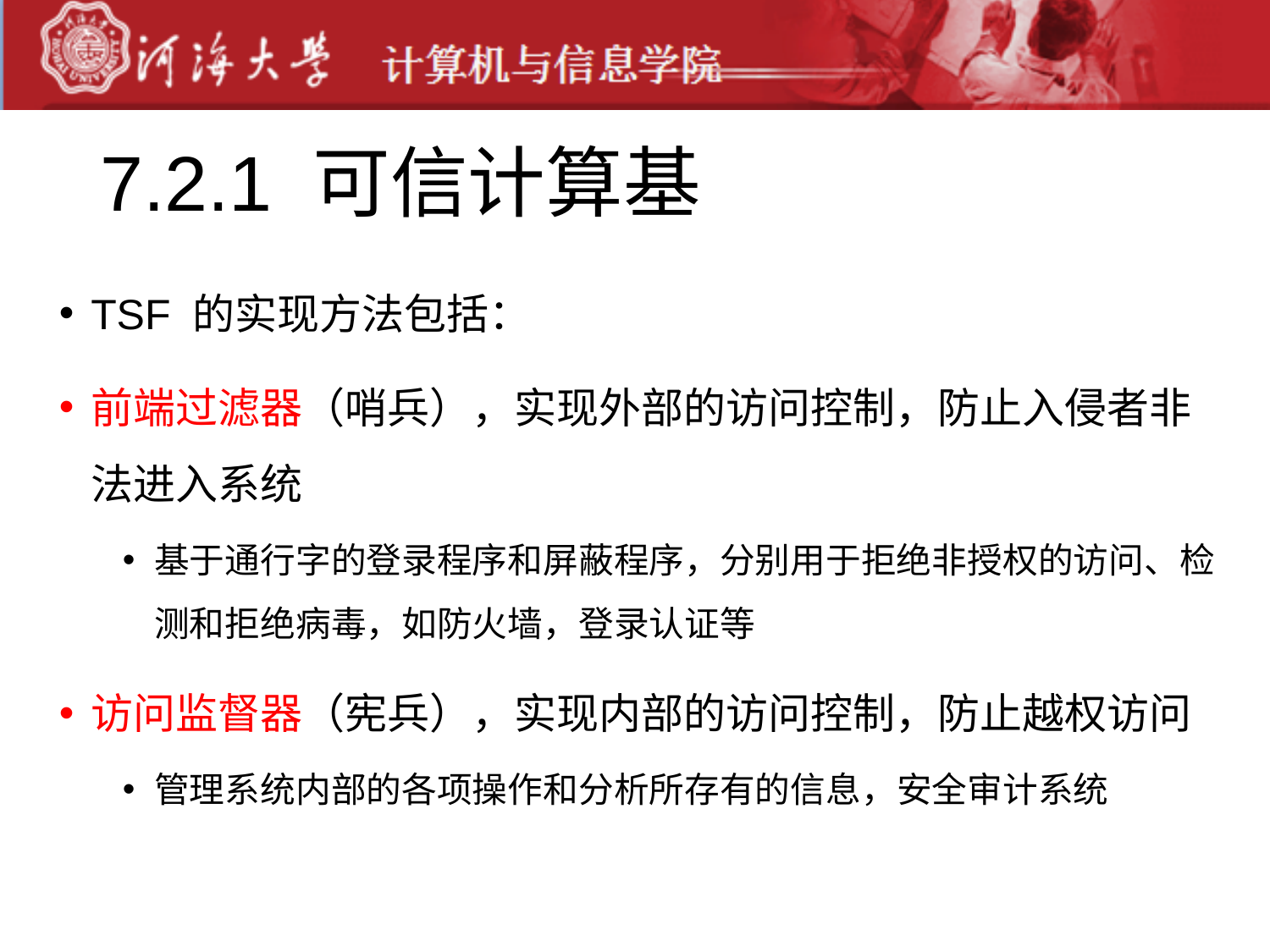

# 7.2.1 可信计算基
TSF 的实现方法包括：
前端过滤器（哨兵），实现外部的访问控制，防止入侵者非法进入系统
基于通行字的登录程序和屏蔽程序，分别用于拒绝非授权的访问、检测和拒绝病毒，如防火墙，登录认证等
访问监督器（宪兵），实现内部的访问控制，防止越权访问
管理系统内部的各项操作和分析所存有的信息，安全审计系统